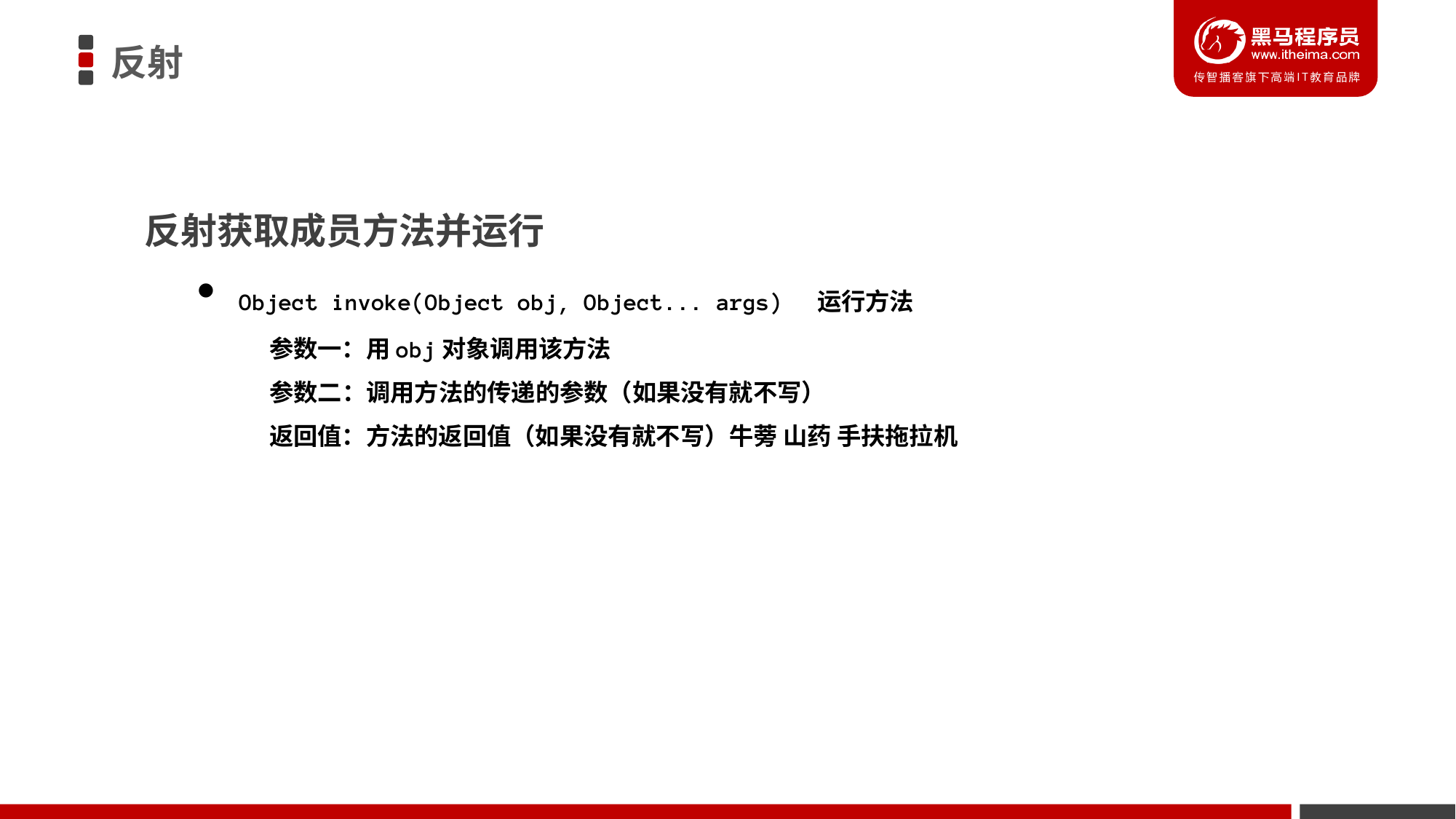

反射
反射获取成员方法并运行
Object invoke​(Object obj, Object... args) 运行方法
参数一：用obj对象调用该方法
参数二：调用方法的传递的参数（如果没有就不写）
返回值：方法的返回值（如果没有就不写）牛蒡 山药 手扶拖拉机